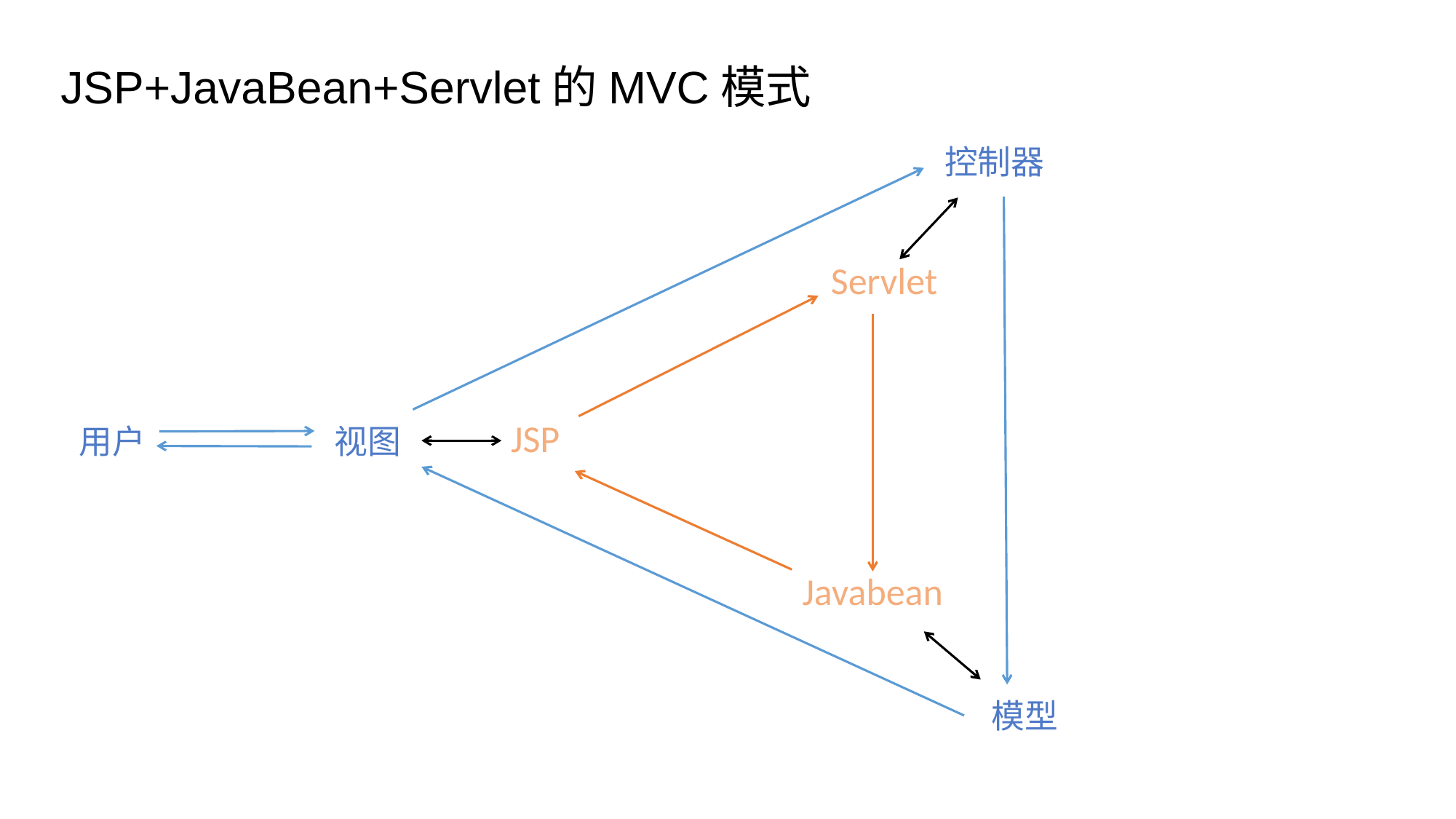

JSP+JavaBean+Servlet的MVC模式
控制器
Servlet
JSP
用户
视图

Javabean

模型